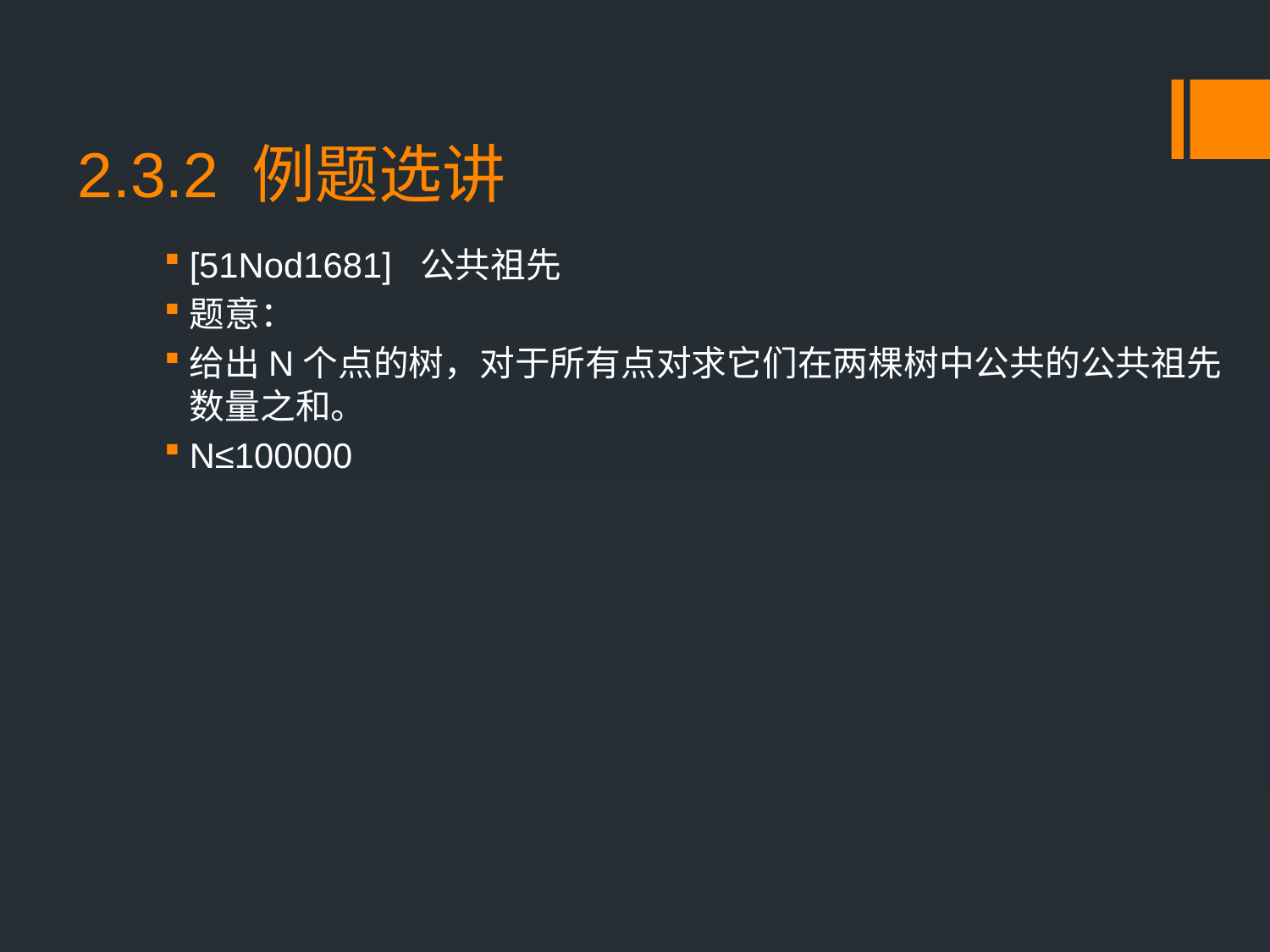

# 2.3.2 例题选讲
[51Nod1681]  公共祖先
题意：
给出N个点的树，对于所有点对求它们在两棵树中公共的公共祖先数量之和。
N≤100000